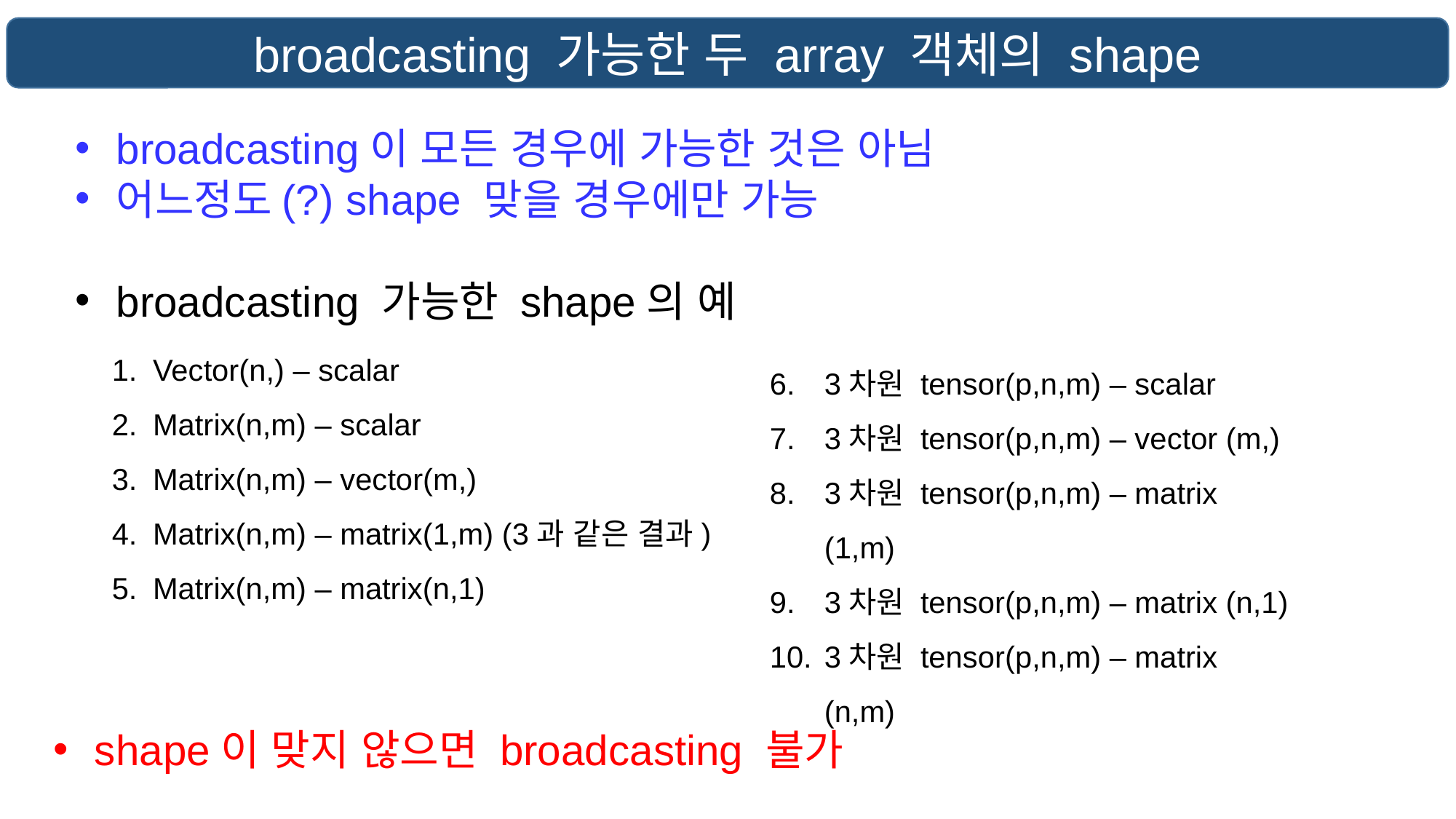

broadcasting 가능한 두 array 객체의 shape
broadcasting이 모든 경우에 가능한 것은 아님
어느정도(?) shape 맞을 경우에만 가능

broadcasting 가능한 shape의 예
Vector(n,) – scalar
Matrix(n,m) – scalar
Matrix(n,m) – vector(m,)
Matrix(n,m) – matrix(1,m) (3과 같은 결과)
Matrix(n,m) – matrix(n,1)
3차원 tensor(p,n,m) – scalar
3차원 tensor(p,n,m) – vector (m,)
3차원 tensor(p,n,m) – matrix (1,m)
3차원 tensor(p,n,m) – matrix (n,1)
3차원 tensor(p,n,m) – matrix (n,m)
shape이 맞지 않으면 broadcasting 불가